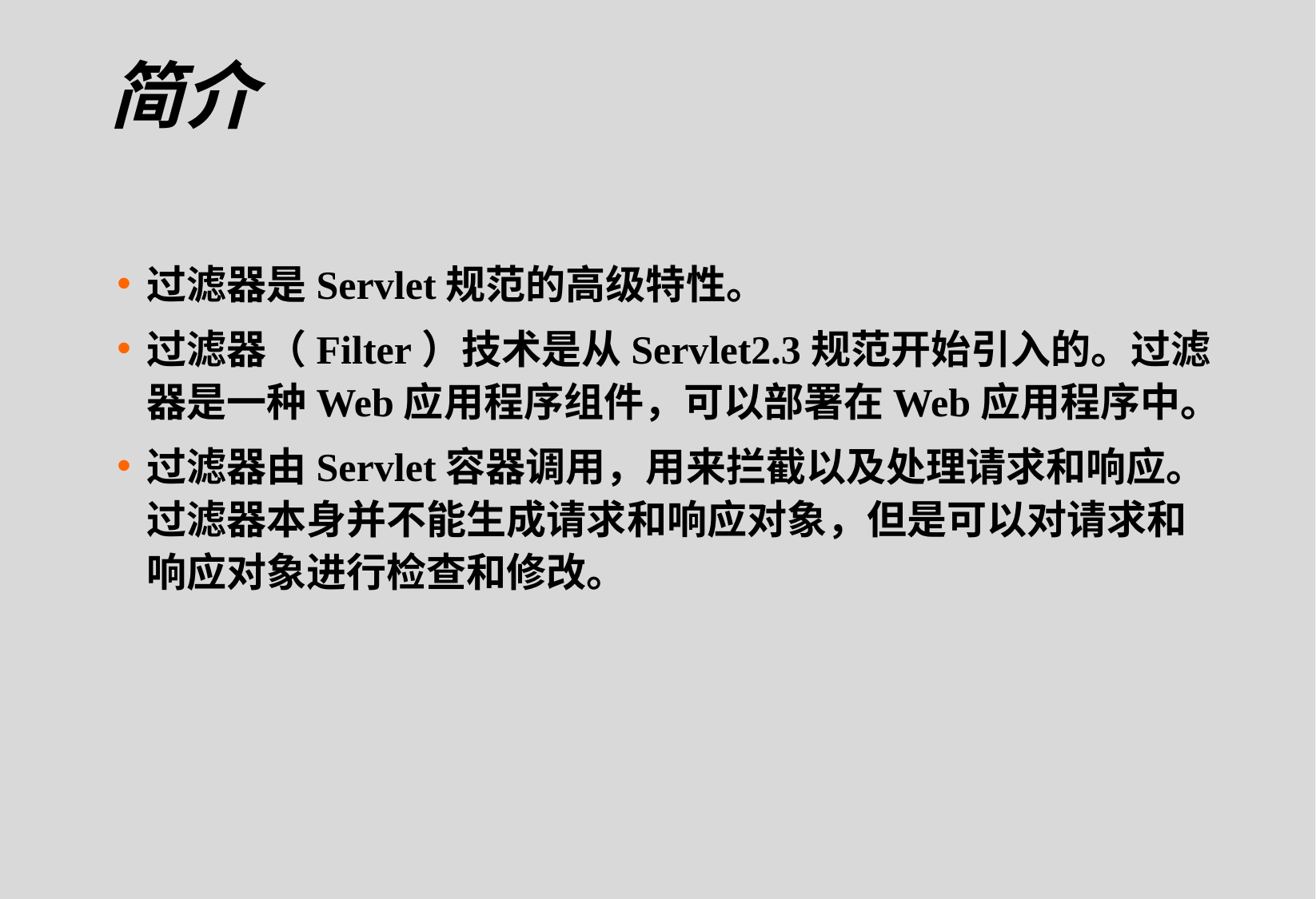

# 简介
过滤器是Servlet规范的高级特性。
过滤器（Filter）技术是从Servlet2.3规范开始引入的。过滤器是一种Web应用程序组件，可以部署在Web应用程序中。
过滤器由Servlet容器调用，用来拦截以及处理请求和响应。过滤器本身并不能生成请求和响应对象，但是可以对请求和响应对象进行检查和修改。